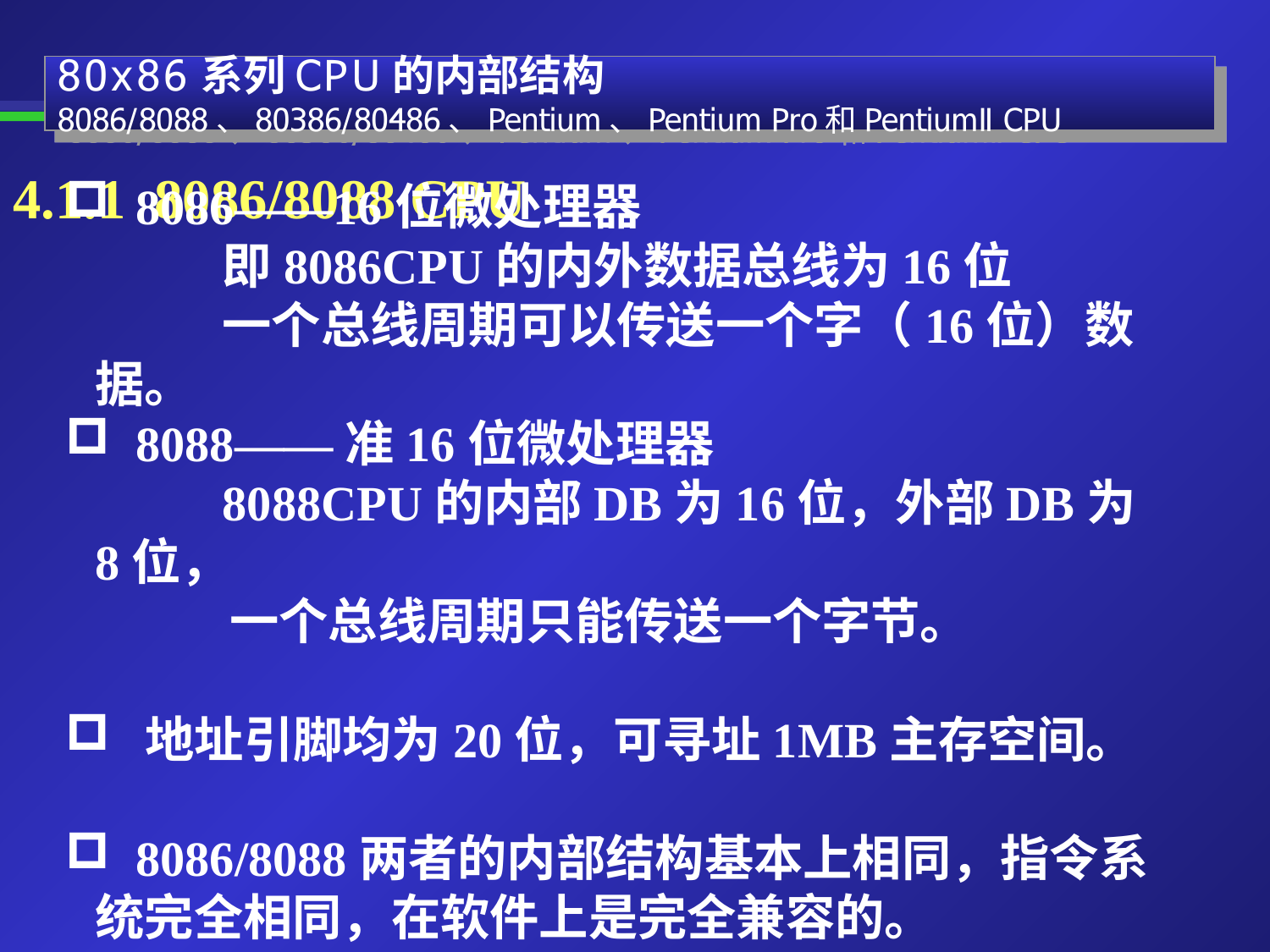

80x86系列CPU的内部结构
8086/8088、80386/80486、Pentium、Pentium Pro和PentiumⅡ CPU
4.1.1  8086/8088 CPU
  8086——16位微处理器
	即8086CPU的内外数据总线为16位
	一个总线周期可以传送一个字（16位）数据。
  8088——准16位微处理器
	8088CPU的内部DB为16位，外部DB为8位，
            一个总线周期只能传送一个字节。

  地址引脚均为20位，可寻址1MB主存空间。

  8086/8088两者的内部结构基本上相同，指令系统完全相同，在软件上是完全兼容的。
6